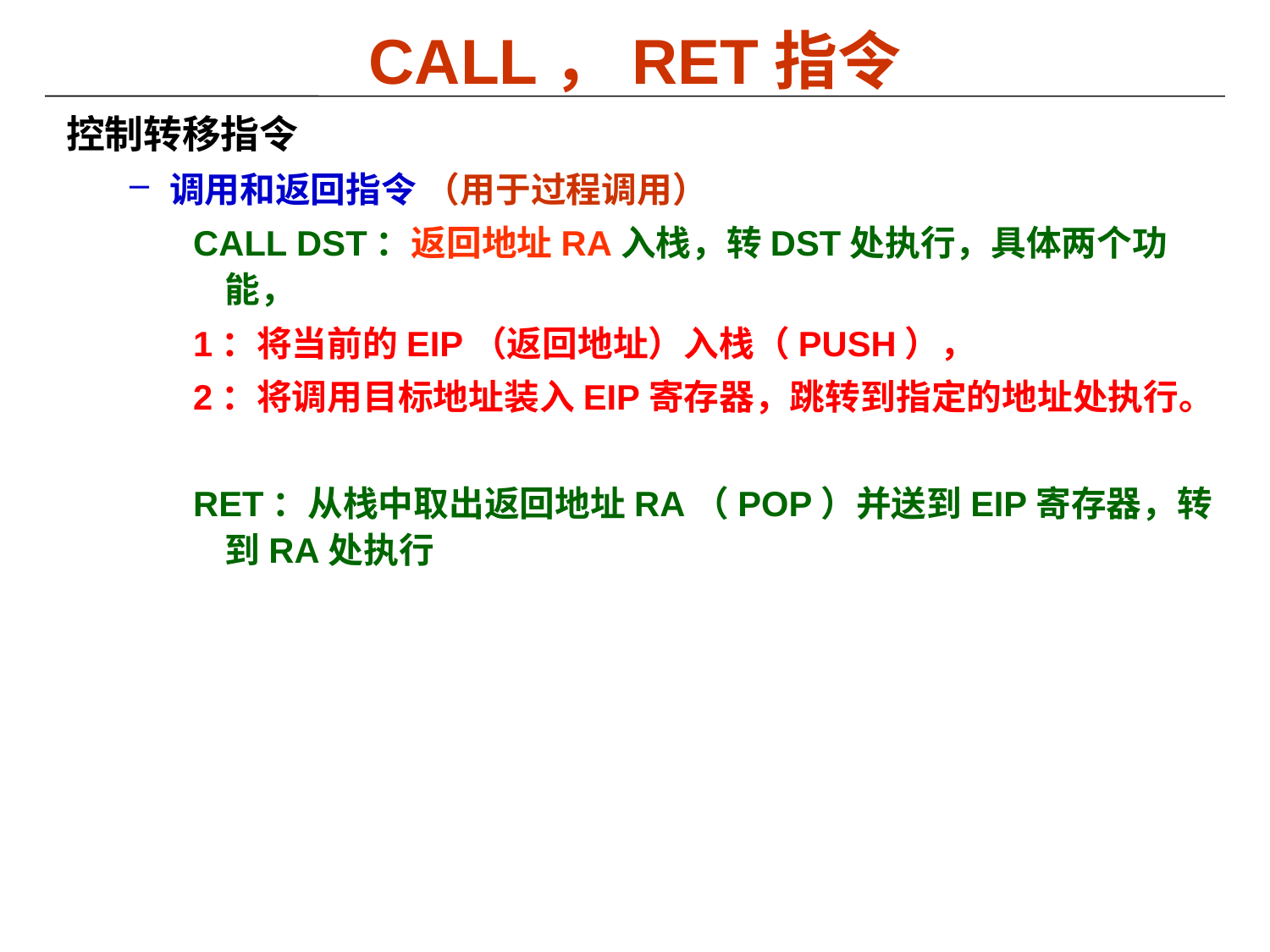

# CALL，RET指令
控制转移指令
调用和返回指令 （用于过程调用）
CALL DST：返回地址RA入栈，转DST处执行，具体两个功能，
1：将当前的EIP（返回地址）入栈（PUSH），
2：将调用目标地址装入EIP寄存器，跳转到指定的地址处执行。

RET：从栈中取出返回地址RA（POP）并送到EIP寄存器，转到RA处执行